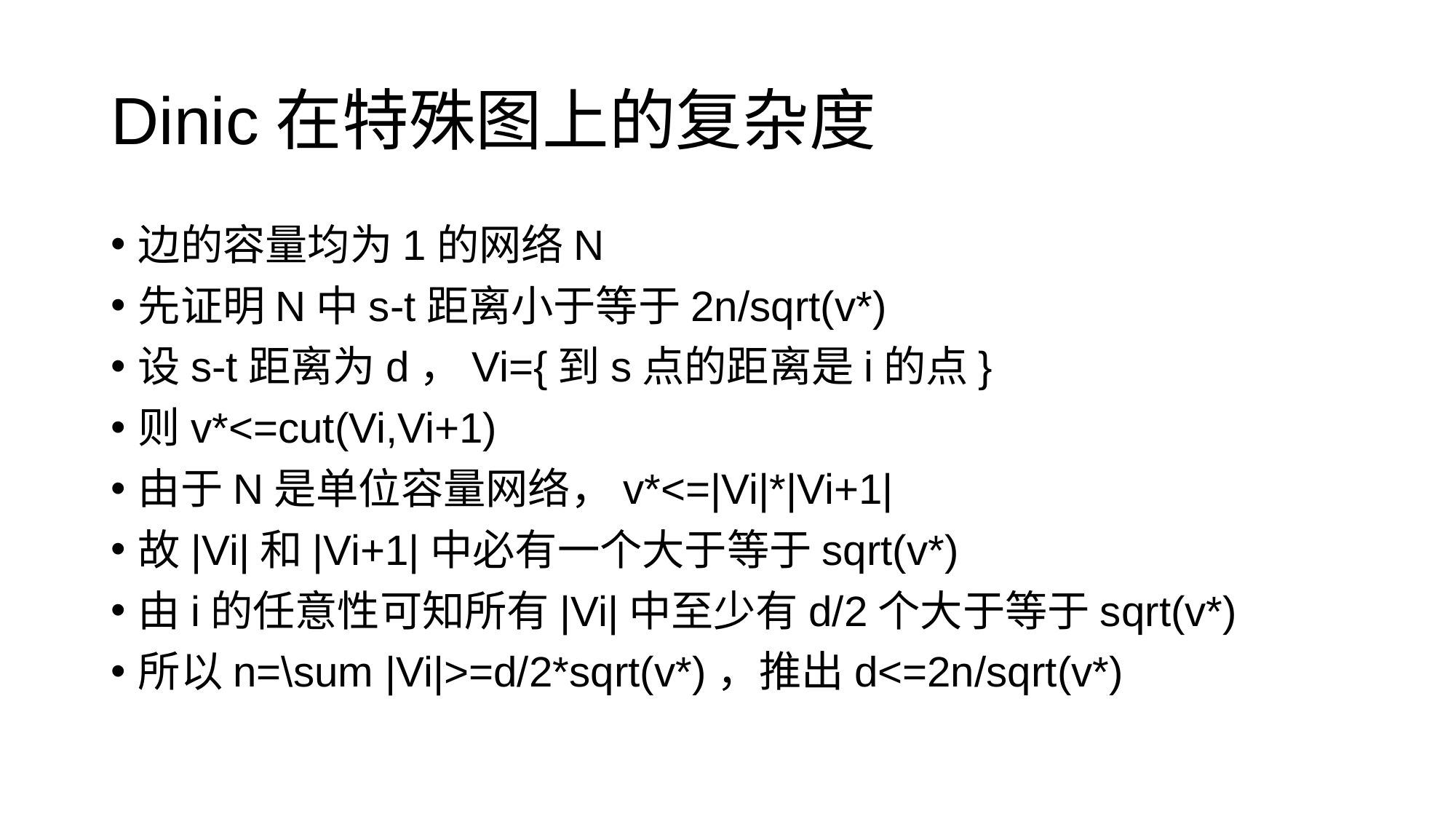

# Dinic在特殊图上的复杂度
边的容量均为1的网络N
先证明N中s-t距离小于等于2n/sqrt(v*)
设s-t距离为d，Vi={到s点的距离是i的点}
则v*<=cut(Vi,Vi+1)
由于N是单位容量网络，v*<=|Vi|*|Vi+1|
故|Vi|和|Vi+1|中必有一个大于等于sqrt(v*)
由i的任意性可知所有|Vi|中至少有d/2个大于等于sqrt(v*)
所以n=\sum |Vi|>=d/2*sqrt(v*)，推出d<=2n/sqrt(v*)